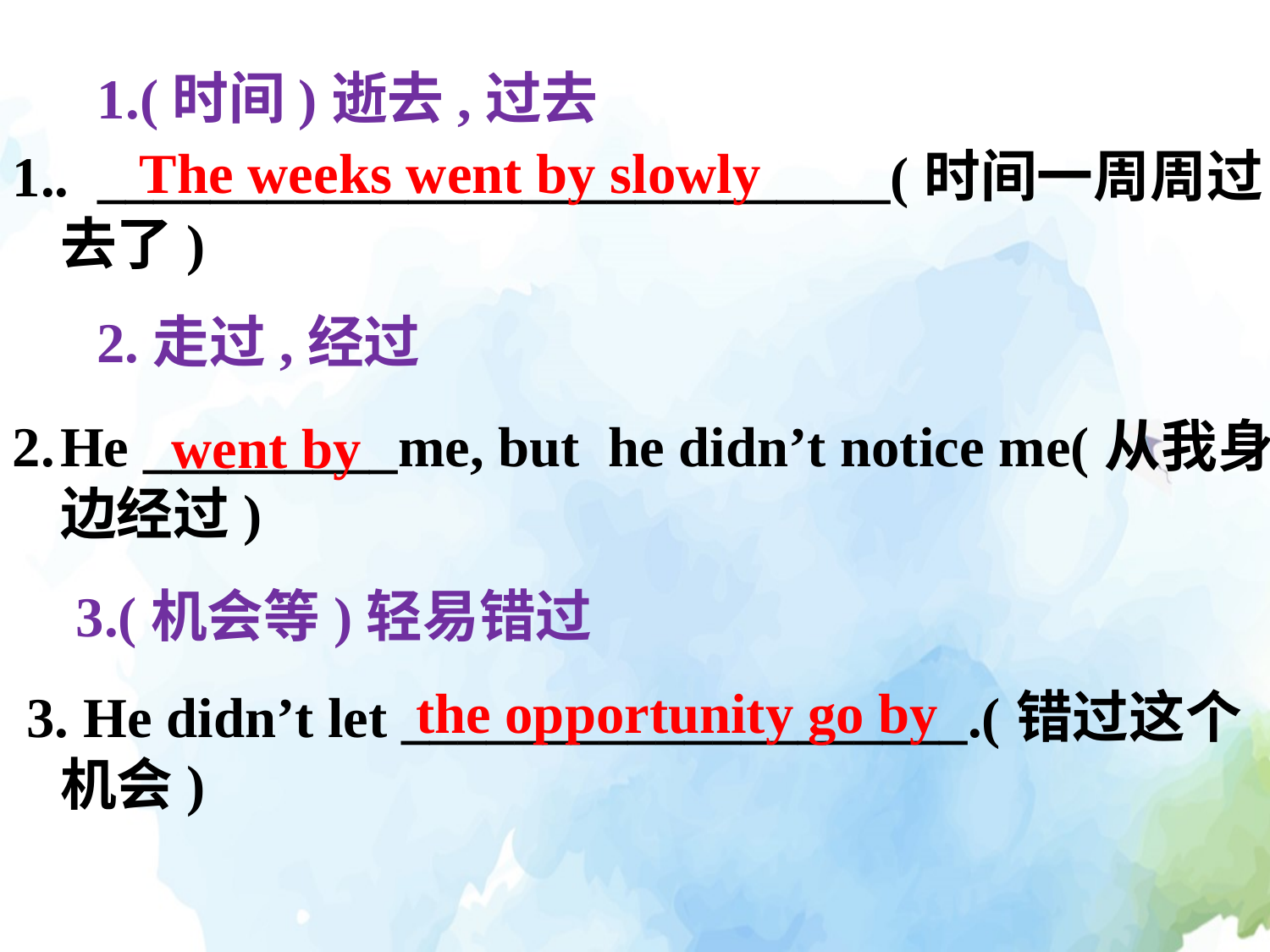

1.(时间)逝去,过去

1..  ____________________________(时间一周周过去了)

He _________me, but  he didn’t notice me(从我身边经过)

 3. He didn’t let ____________________.(错过这个机会)
The weeks went by slowly

2.走过,经过
went by

3.(机会等)轻易错过
the opportunity go by